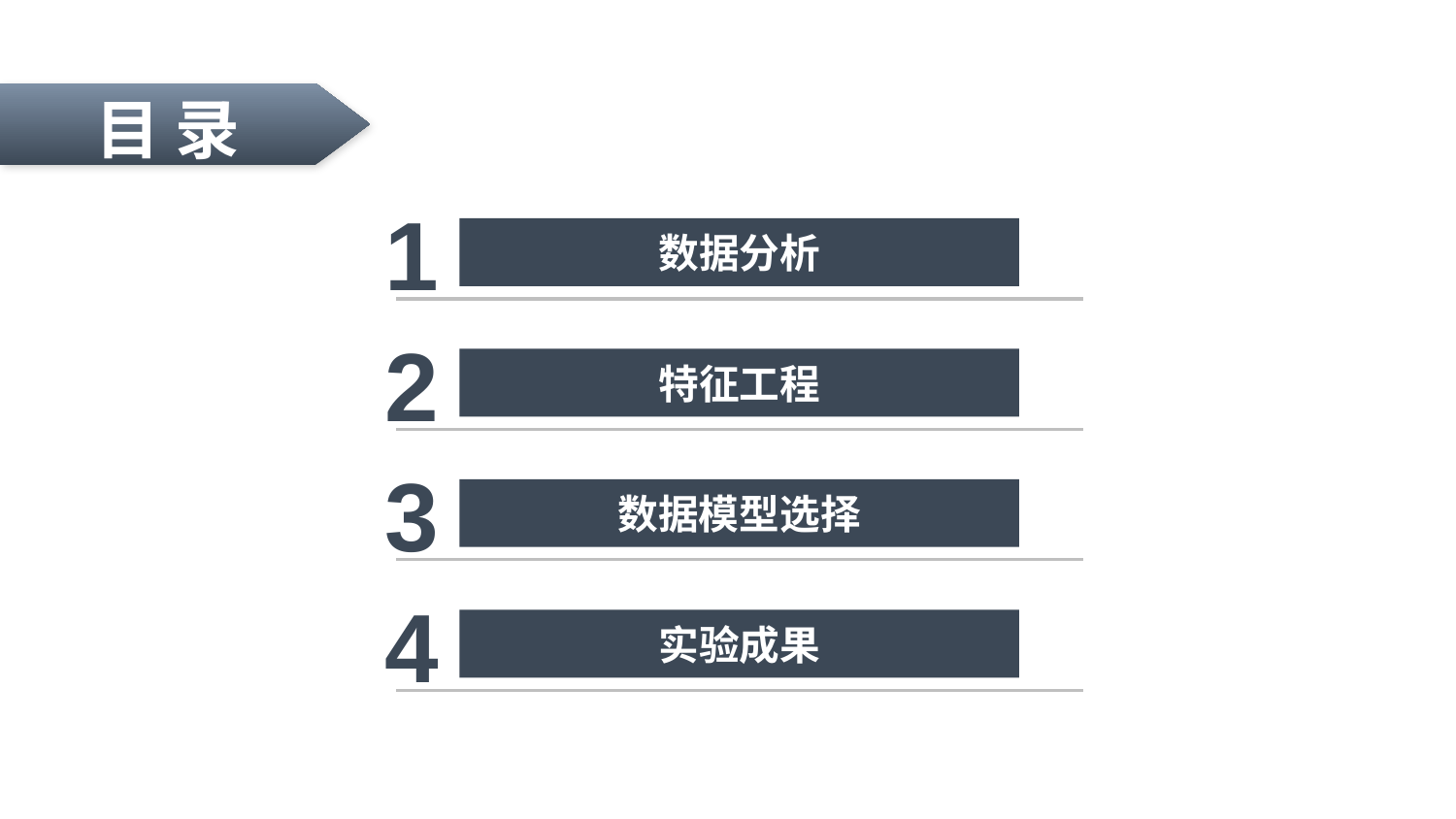

目 录
1
数据分析
2
特征工程
3
数据模型选择
4
实验成果